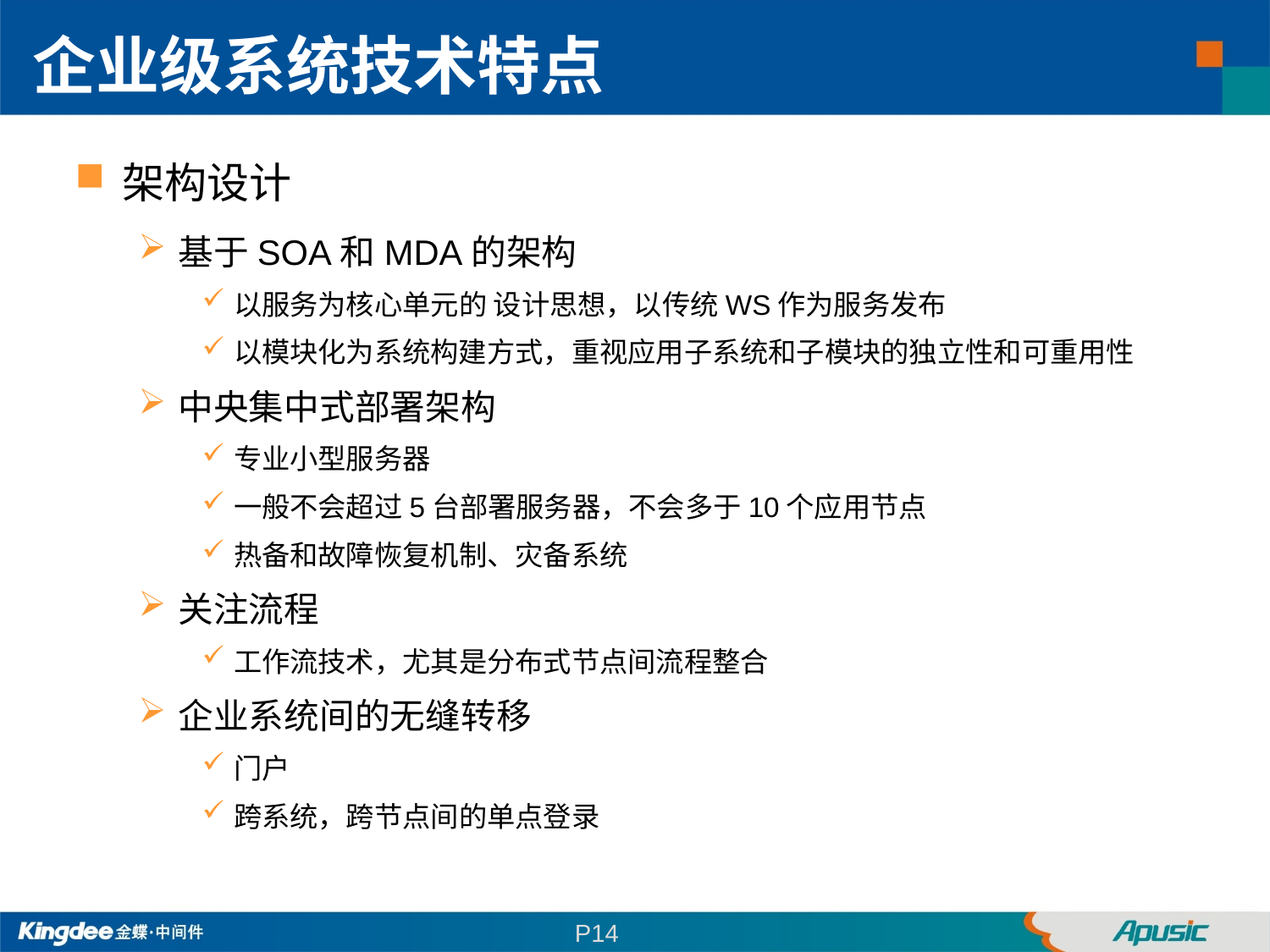

企业级系统技术特点
架构设计
基于SOA和MDA的架构
以服务为核心单元的 设计思想，以传统WS作为服务发布
以模块化为系统构建方式，重视应用子系统和子模块的独立性和可重用性
中央集中式部署架构
专业小型服务器
一般不会超过5台部署服务器，不会多于10个应用节点
热备和故障恢复机制、灾备系统
关注流程
工作流技术，尤其是分布式节点间流程整合
企业系统间的无缝转移
门户
跨系统，跨节点间的单点登录